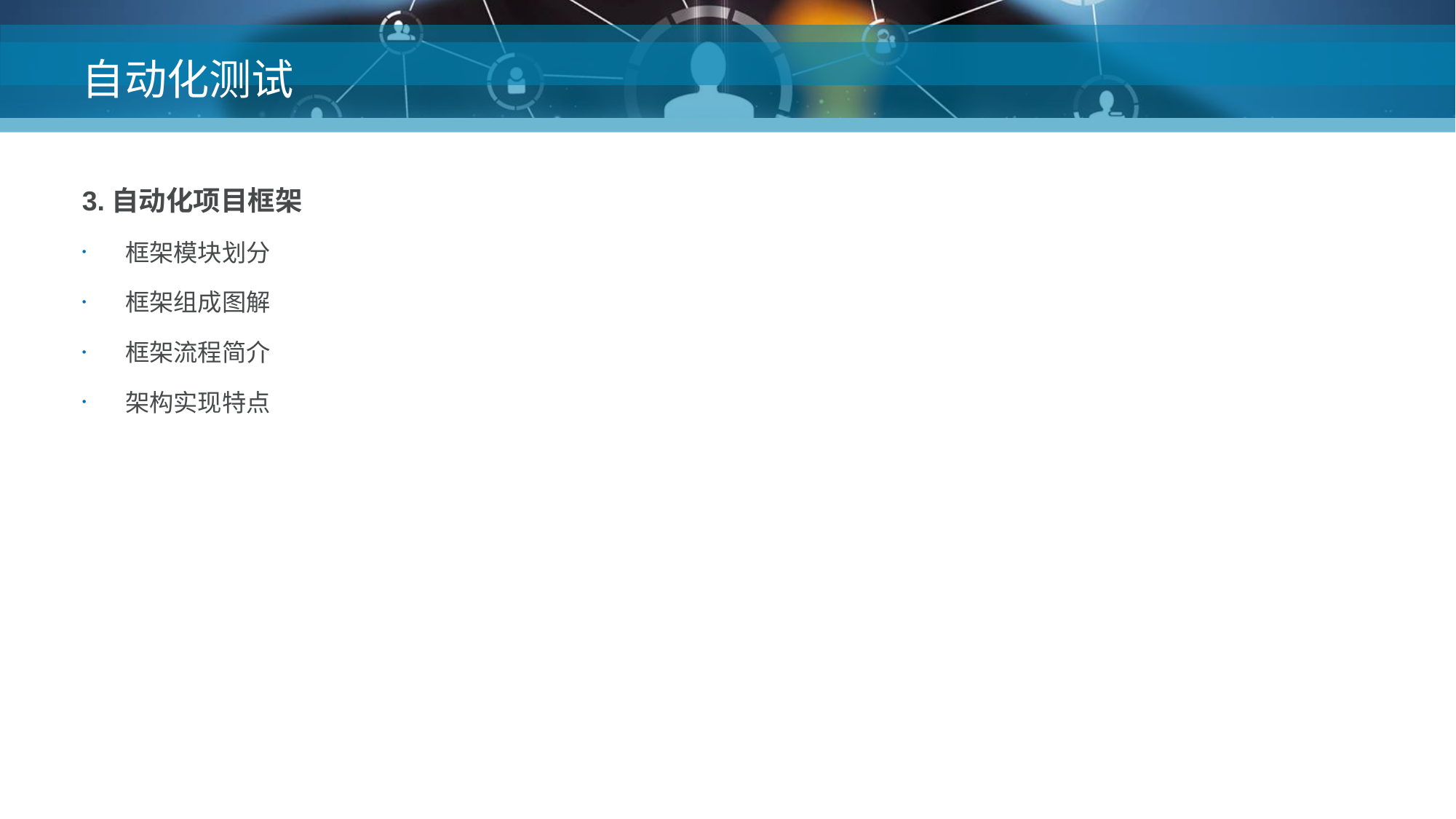

自动化测试
3.自动化项目框架
框架模块划分
框架组成图解
框架流程简介
架构实现特点